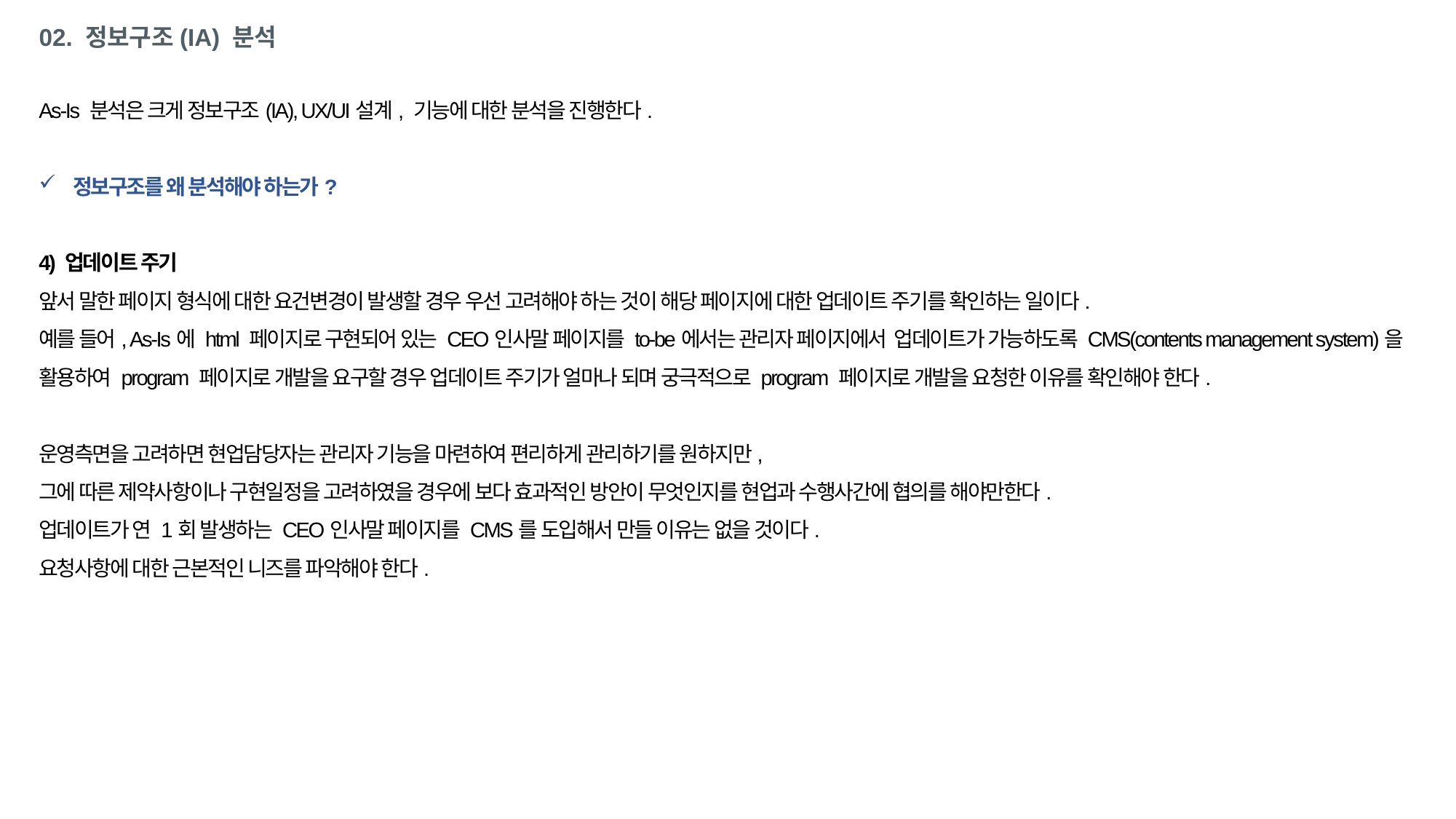

# 02. 정보구조(IA) 분석
As-Is 분석은 크게 정보구조(IA), UX/UI설계, 기능에 대한 분석을 진행한다.

정보구조를 왜 분석해야 하는가?

4) 업데이트 주기
앞서 말한 페이지 형식에 대한 요건변경이 발생할 경우 우선 고려해야 하는 것이 해당 페이지에 대한 업데이트 주기를 확인하는 일이다.
예를 들어, As-Is에 html 페이지로 구현되어 있는 CEO인사말 페이지를 to-be에서는 관리자 페이지에서  업데이트가 가능하도록 CMS(contents management system)을 활용하여 program 페이지로 개발을 요구할 경우 업데이트 주기가 얼마나 되며 궁극적으로 program 페이지로 개발을 요청한 이유를 확인해야 한다.

운영측면을 고려하면 현업담당자는 관리자 기능을 마련하여 편리하게 관리하기를 원하지만,
그에 따른 제약사항이나 구현일정을 고려하였을 경우에 보다 효과적인 방안이 무엇인지를 현업과 수행사간에 협의를 해야만한다.
업데이트가 연 1회 발생하는 CEO인사말 페이지를 CMS를 도입해서 만들 이유는 없을 것이다.
요청사항에 대한 근본적인 니즈를 파악해야 한다.